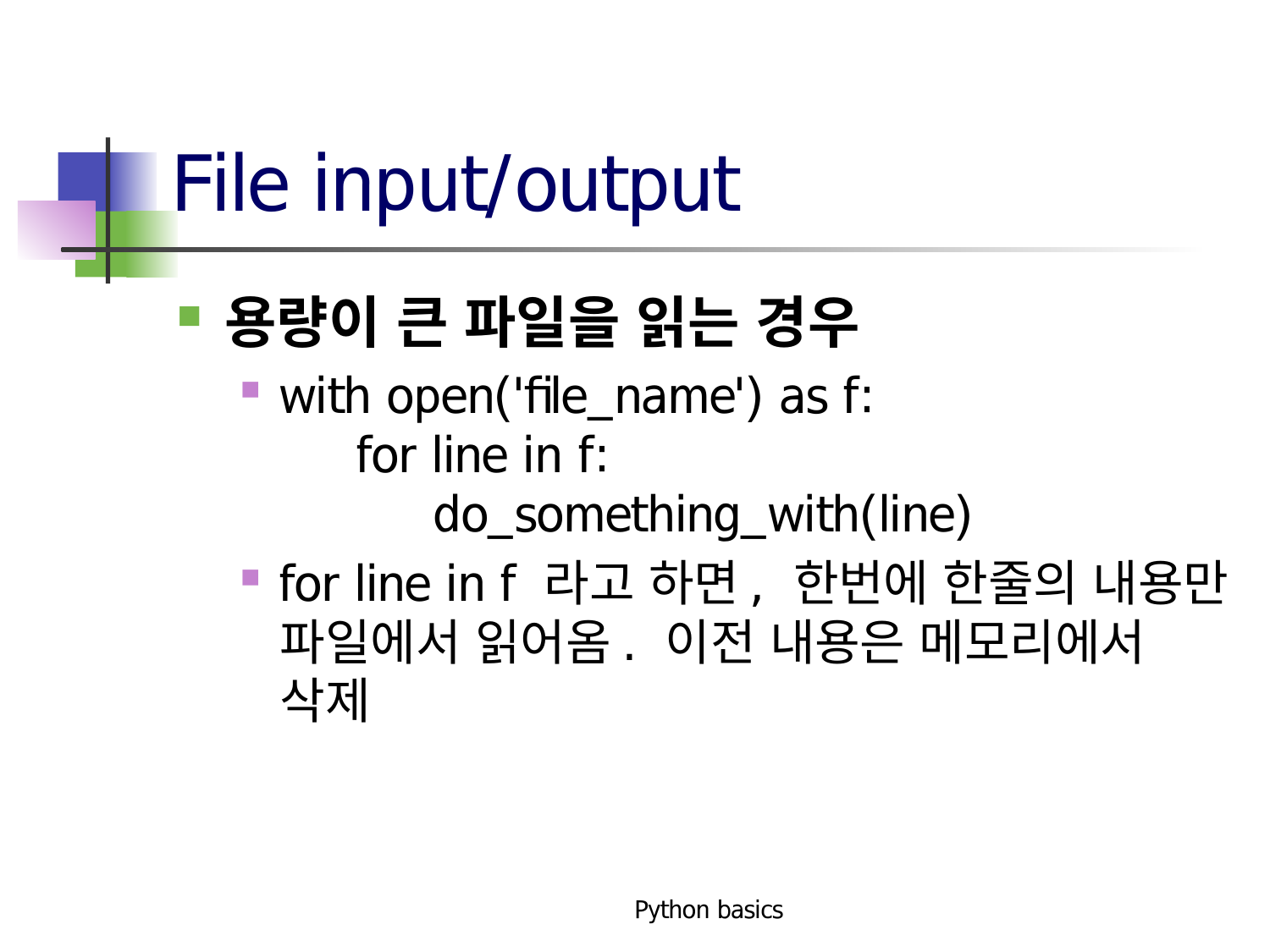

# File input/output
용량이 큰 파일을 읽는 경우
with open('file_name') as f:
     for line in f:
          do_something_with(line)
for line in f 라고 하면, 한번에 한줄의 내용만 파일에서 읽어옴. 이전 내용은 메모리에서 삭제
Python basics